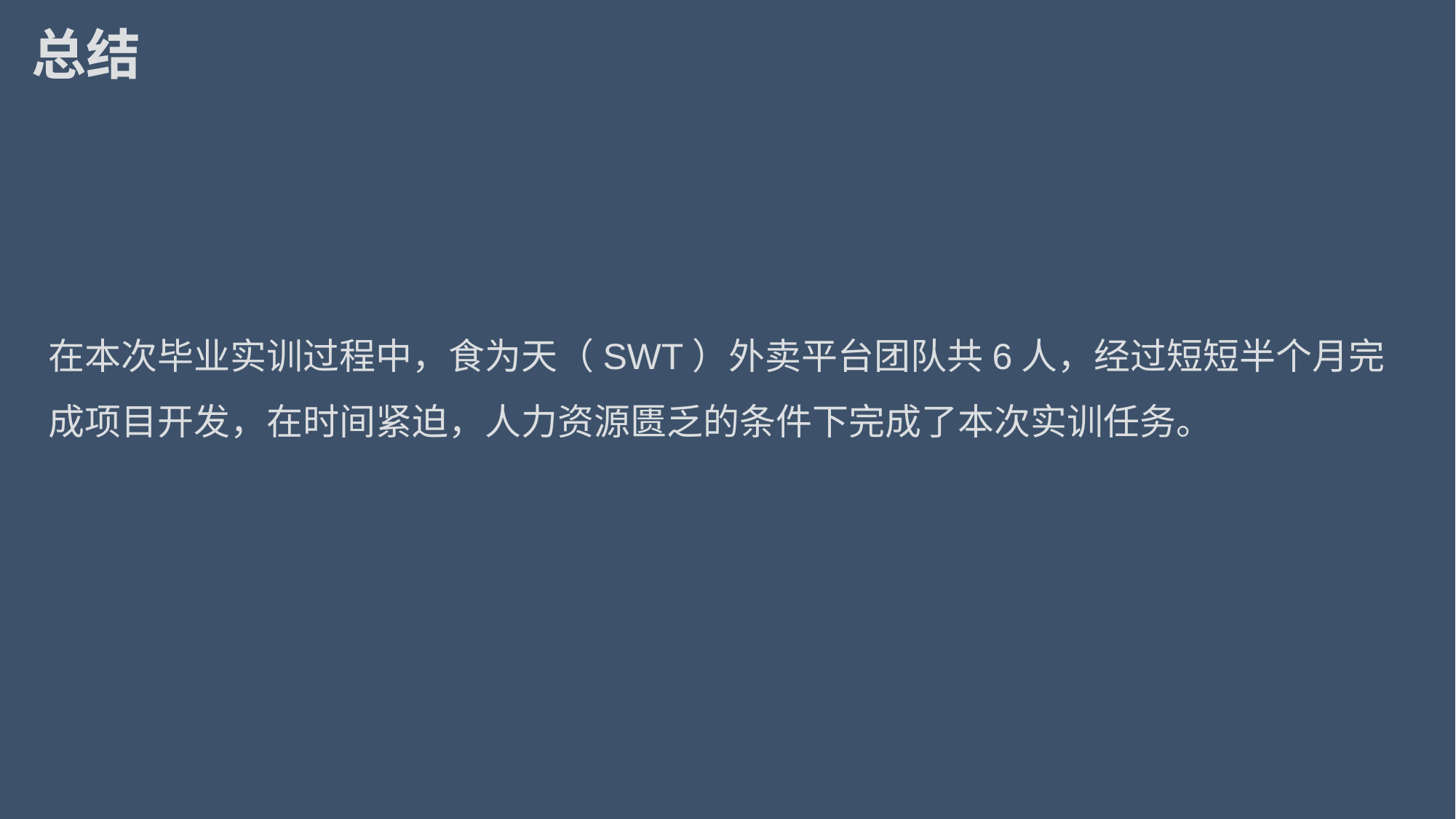

总结
在本次毕业实训过程中，食为天（SWT）外卖平台团队共6人，经过短短半个月完成项目开发，在时间紧迫，人力资源匮乏的条件下完成了本次实训任务。